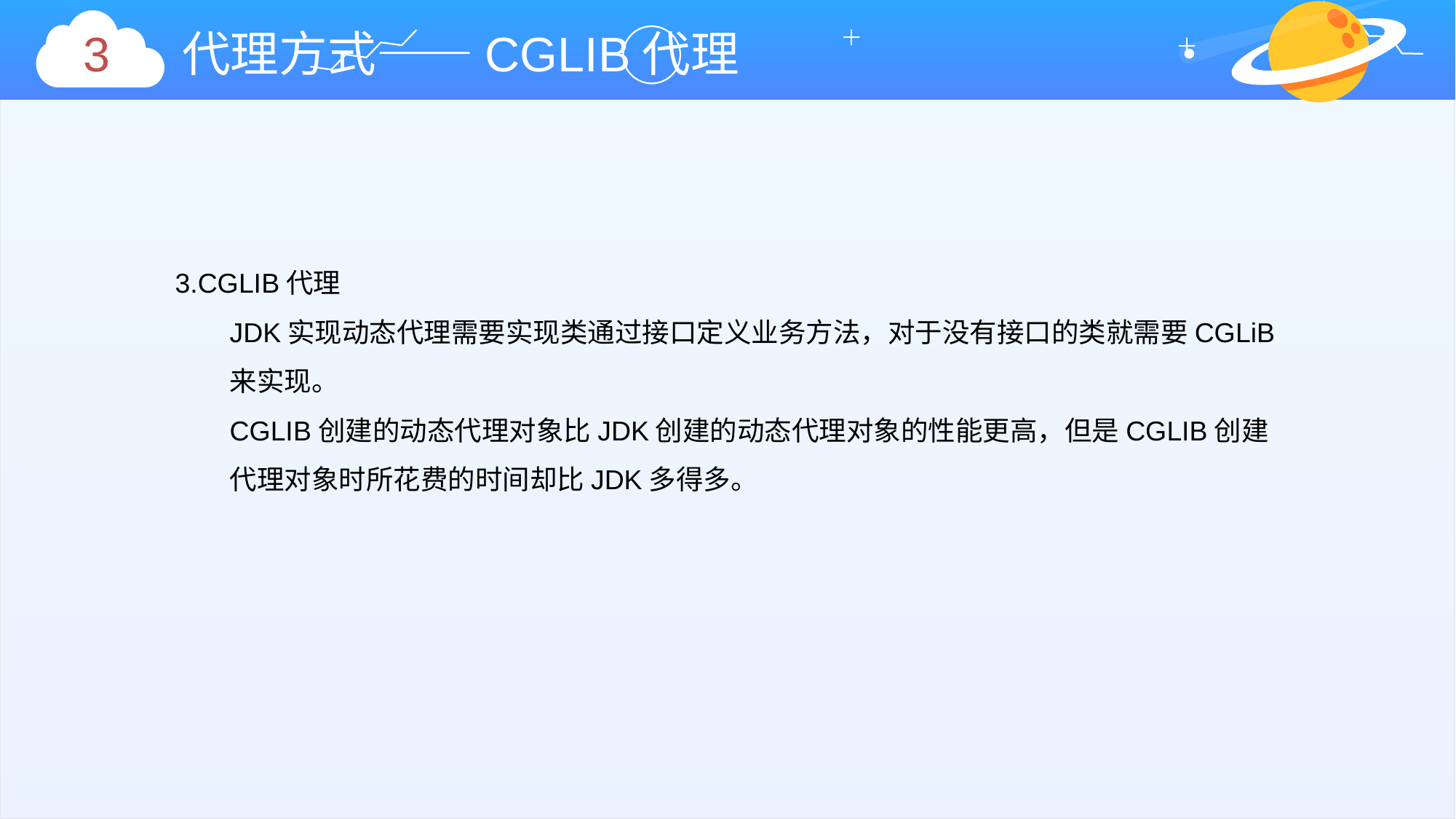

3
代理方式——CGLIB代理
3.CGLIB代理
JDK实现动态代理需要实现类通过接口定义业务方法，对于没有接口的类就需要CGLiB来实现。
CGLIB创建的动态代理对象比JDK创建的动态代理对象的性能更高，但是CGLIB创建代理对象时所花费的时间却比JDK多得多。